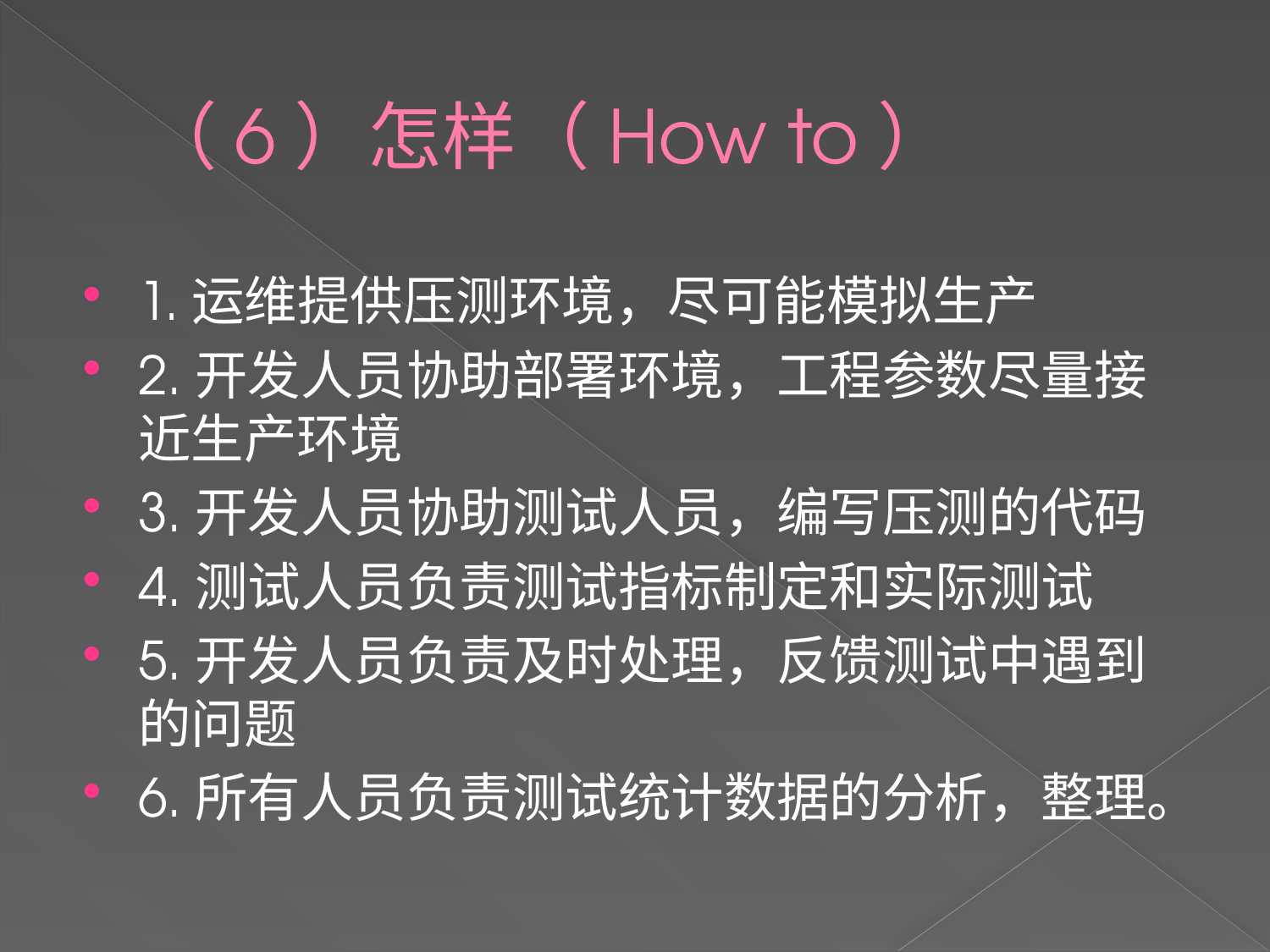

# （6）怎样（How to）
1.运维提供压测环境，尽可能模拟生产
2.开发人员协助部署环境，工程参数尽量接近生产环境
3.开发人员协助测试人员，编写压测的代码
4.测试人员负责测试指标制定和实际测试
5.开发人员负责及时处理，反馈测试中遇到的问题
6.所有人员负责测试统计数据的分析，整理。